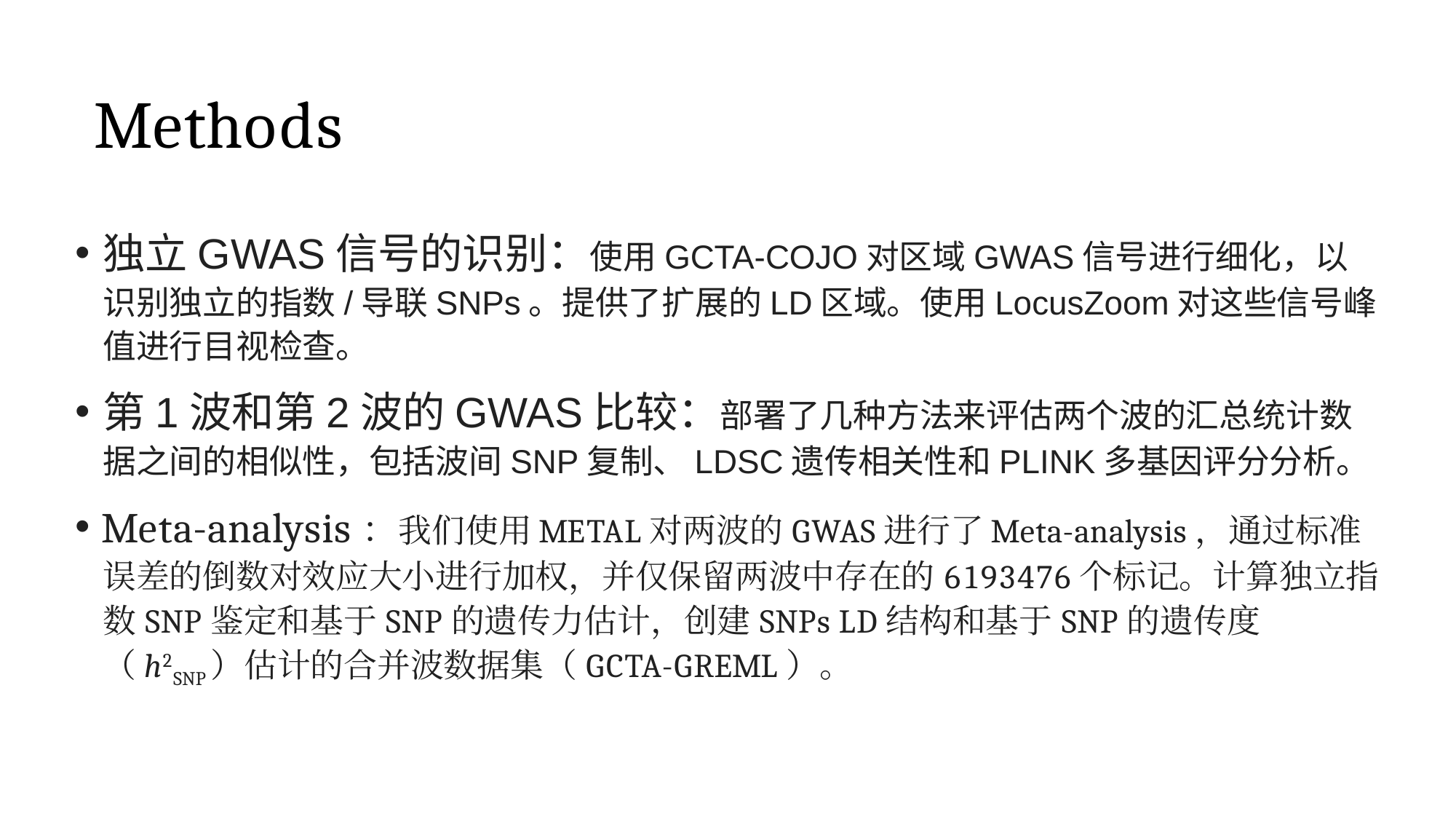

# Methods
独立GWAS信号的识别：使用GCTA-COJO对区域GWAS信号进行细化，以识别独立的指数/导联SNPs。提供了扩展的LD区域。使用LocusZoom对这些信号峰值进行目视检查。
第1波和第2波的GWAS比较：部署了几种方法来评估两个波的汇总统计数据之间的相似性，包括波间SNP复制、LDSC遗传相关性和PLINK多基因评分分析。
Meta-analysis：我们使用METAL对两波的GWAS进行了Meta-analysis，通过标准误差的倒数对效应大小进行加权，并仅保留两波中存在的6193476个标记。计算独立指数SNP鉴定和基于SNP的遗传力估计，创建SNPs LD结构和基于SNP的遗传度（h2SNP）估计的合并波数据集（GCTA-GREML）。